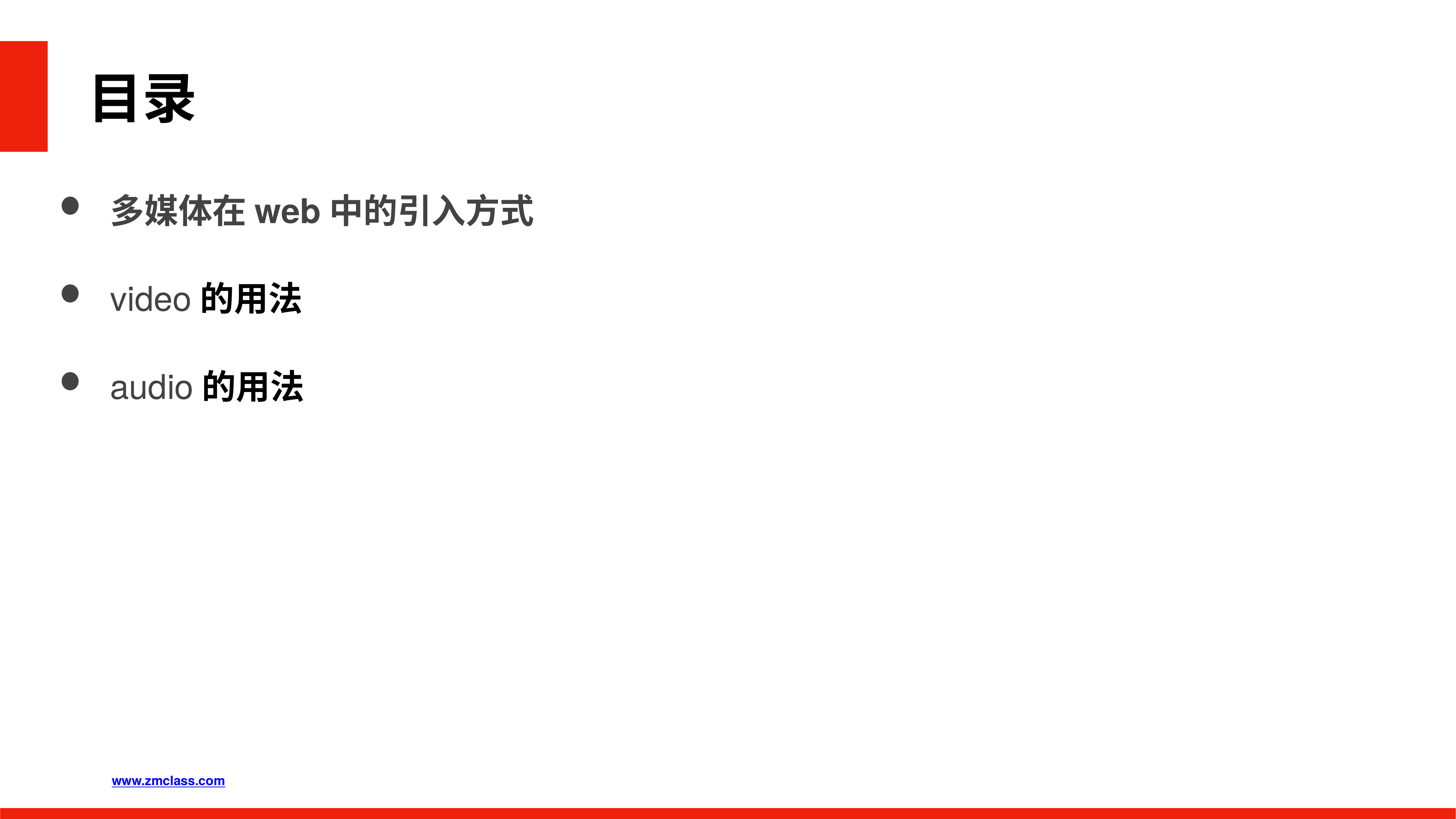

目录
多媒体在web中的引入方式

video的用法

audio的用法

追梦课堂   临汾首家专业的web前端培训机构                                                          www.zmclass.com
2